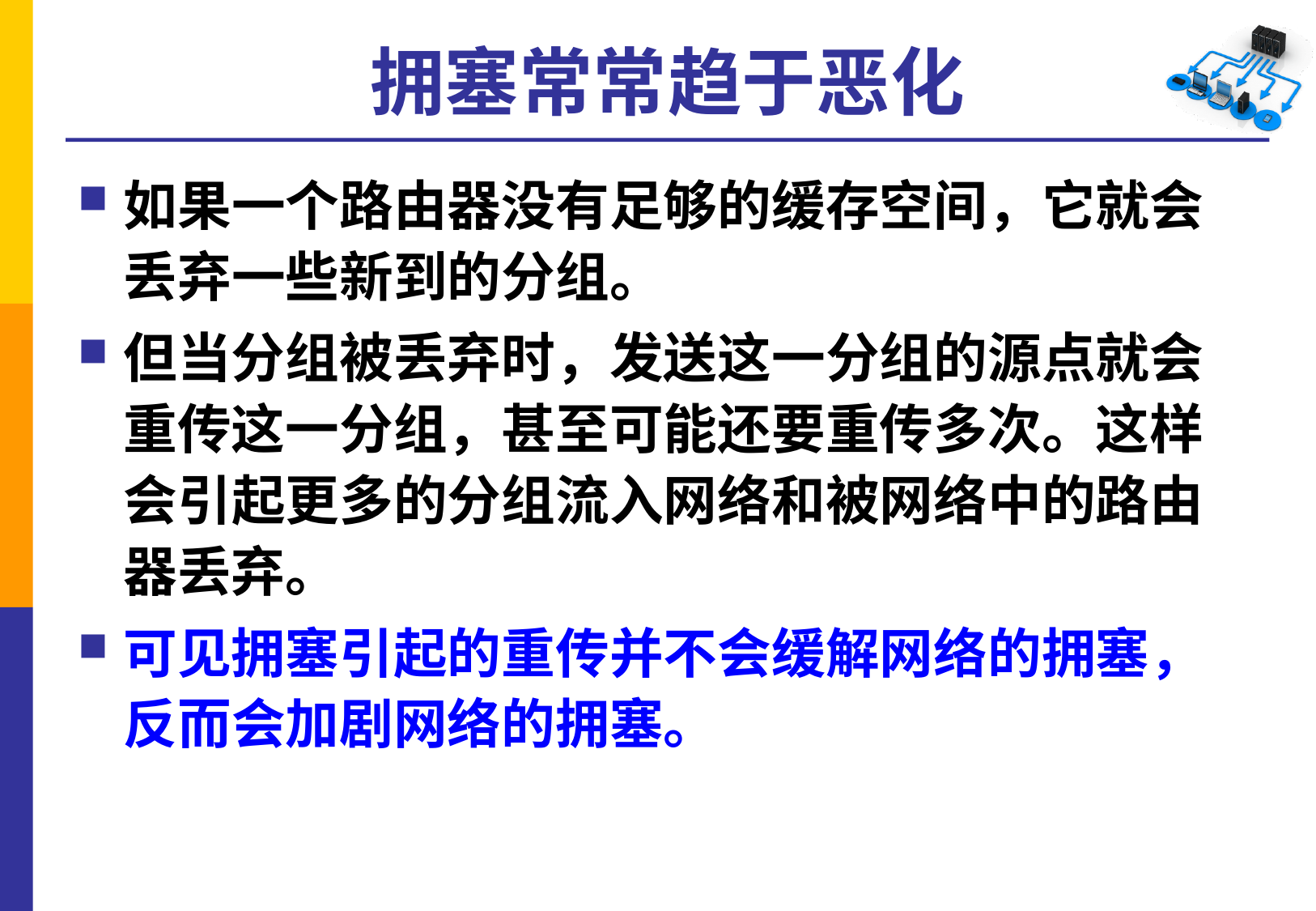

# 拥塞常常趋于恶化
如果一个路由器没有足够的缓存空间，它就会丢弃一些新到的分组。
但当分组被丢弃时，发送这一分组的源点就会重传这一分组，甚至可能还要重传多次。这样会引起更多的分组流入网络和被网络中的路由器丢弃。
可见拥塞引起的重传并不会缓解网络的拥塞，反而会加剧网络的拥塞。